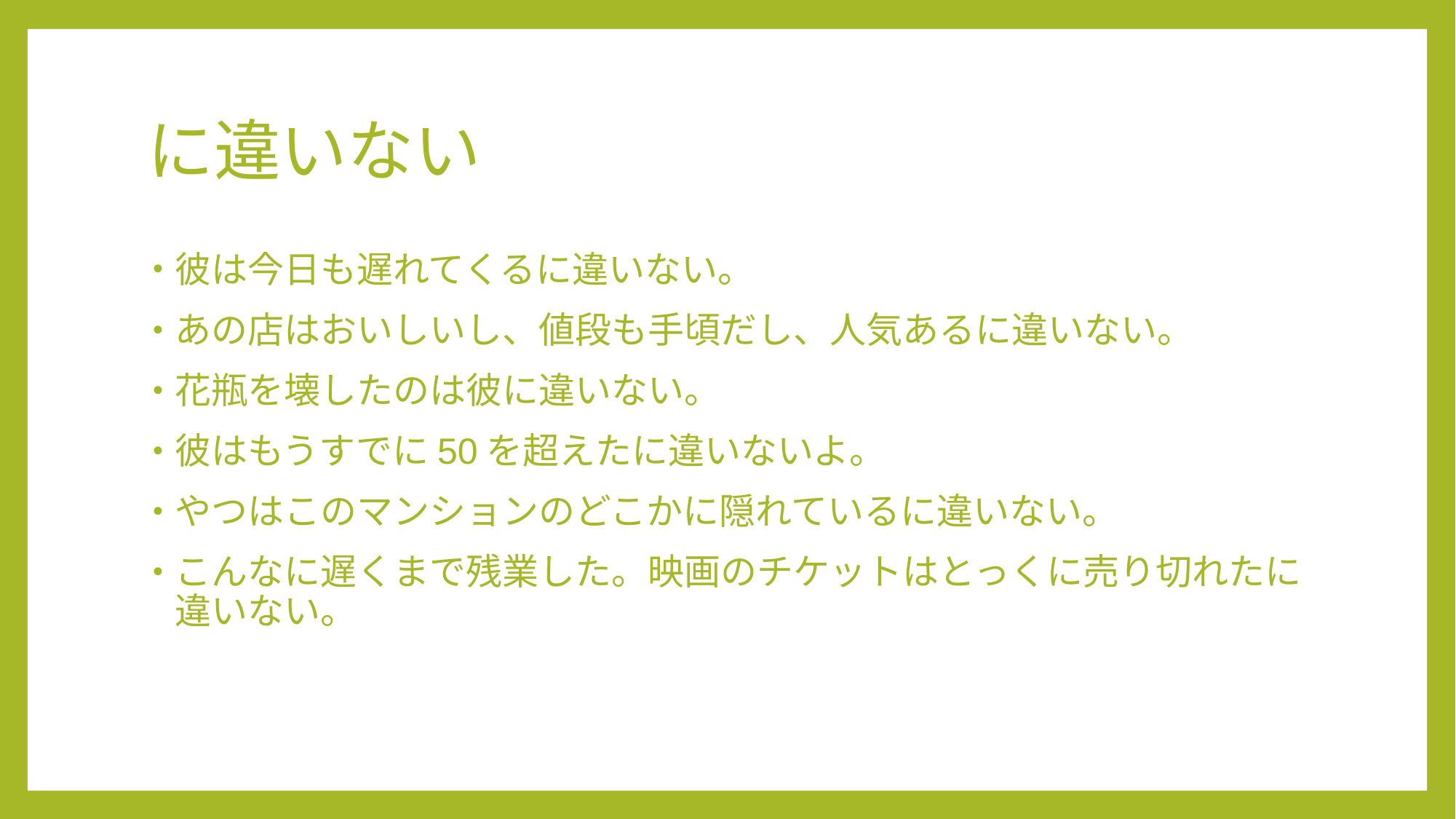

# に違いない
彼は今日も遅れてくるに違いない。
あの店はおいしいし、値段も手頃だし、人気あるに違いない。
花瓶を壊したのは彼に違いない。
彼はもうすでに50を超えたに違いないよ。
やつはこのマンションのどこかに隠れているに違いない。
こんなに遅くまで残業した。映画のチケットはとっくに売り切れたに違いない。